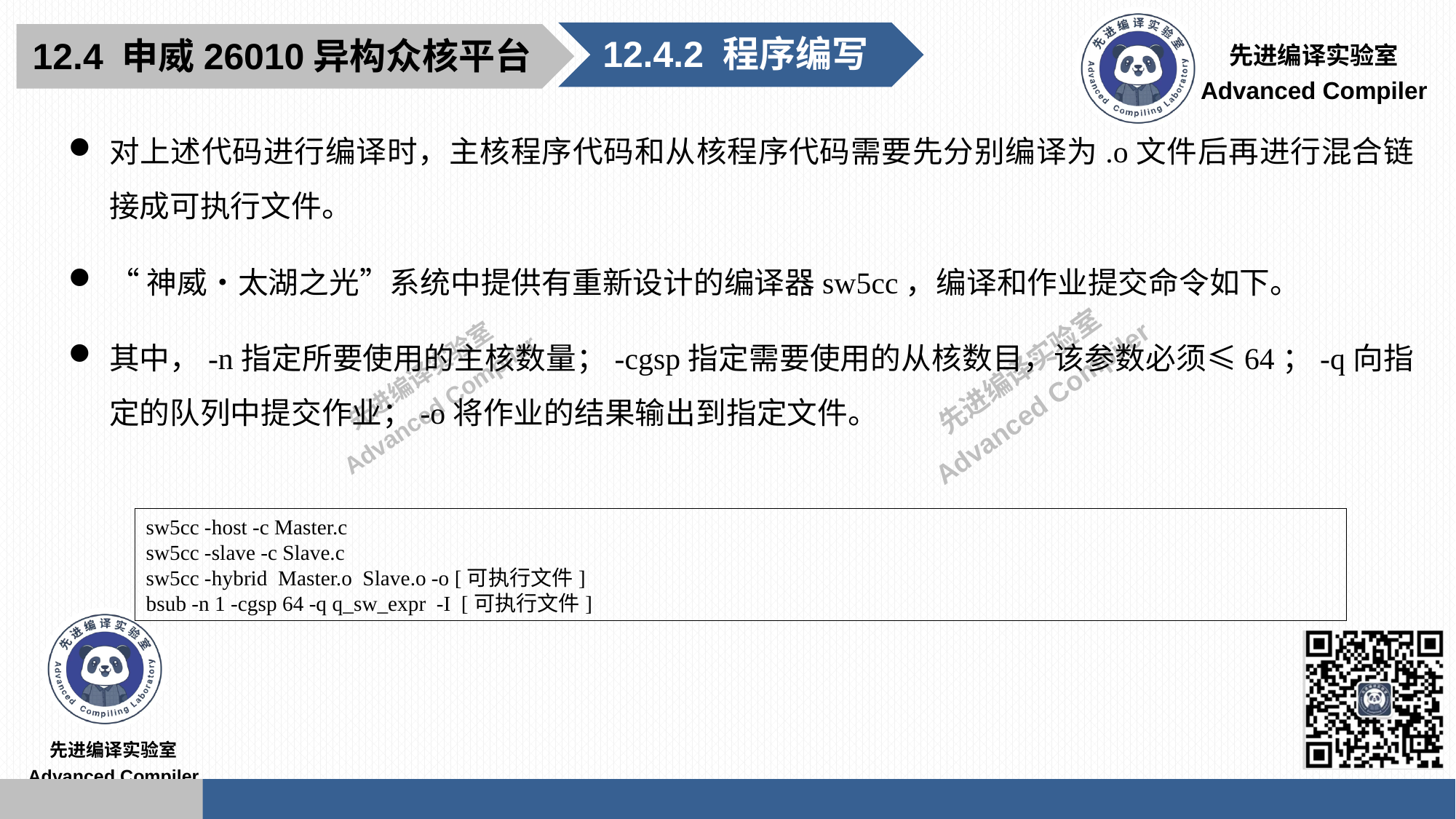

12.4.2 程序编写

12.4 申威26010异构众核平台
对上述代码进行编译时，主核程序代码和从核程序代码需要先分别编译为.o文件后再进行混合链接成可执行文件。
“神威•太湖之光”系统中提供有重新设计的编译器sw5cc，编译和作业提交命令如下。
其中，-n指定所要使用的主核数量；-cgsp指定需要使用的从核数目，该参数必须≤64；-q向指定的队列中提交作业；-o将作业的结果输出到指定文件。
sw5cc -host -c Master.c
sw5cc -slave -c Slave.c
sw5cc -hybrid  Master.o  Slave.o -o [可执行文件]
bsub -n 1 -cgsp 64 -q q_sw_expr  -I  [可执行文件]